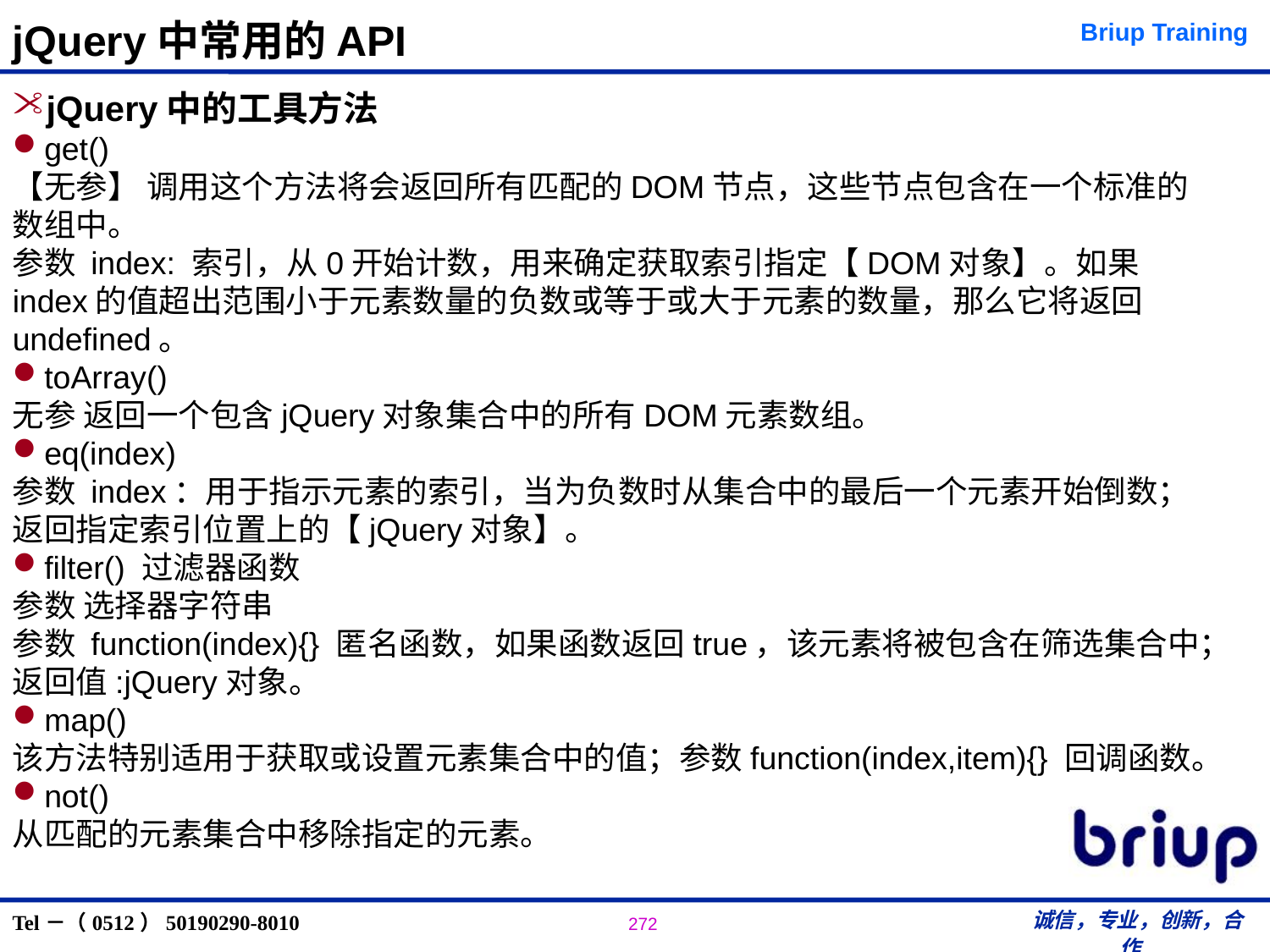

# jQuery中常用的API

jQuery中的工具方法
get()
【无参】 调用这个方法将会返回所有匹配的DOM节点，这些节点包含在一个标准的数组中。
参数 index: 索引，从0开始计数，用来确定获取索引指定【DOM对象】。如果index的值超出范围小于元素数量的负数或等于或大于元素的数量，那么它将返回undefined。
toArray()
无参 返回一个包含jQuery对象集合中的所有DOM元素数组。
eq(index)
参数 index：用于指示元素的索引，当为负数时从集合中的最后一个元素开始倒数；返回指定索引位置上的【jQuery对象】。
filter() 过滤器函数
参数 选择器字符串
参数 function(index){} 匿名函数，如果函数返回true，该元素将被包含在筛选集合中；返回值:jQuery对象。
map()
该方法特别适用于获取或设置元素集合中的值；参数function(index,item){} 回调函数。
not()
从匹配的元素集合中移除指定的元素。